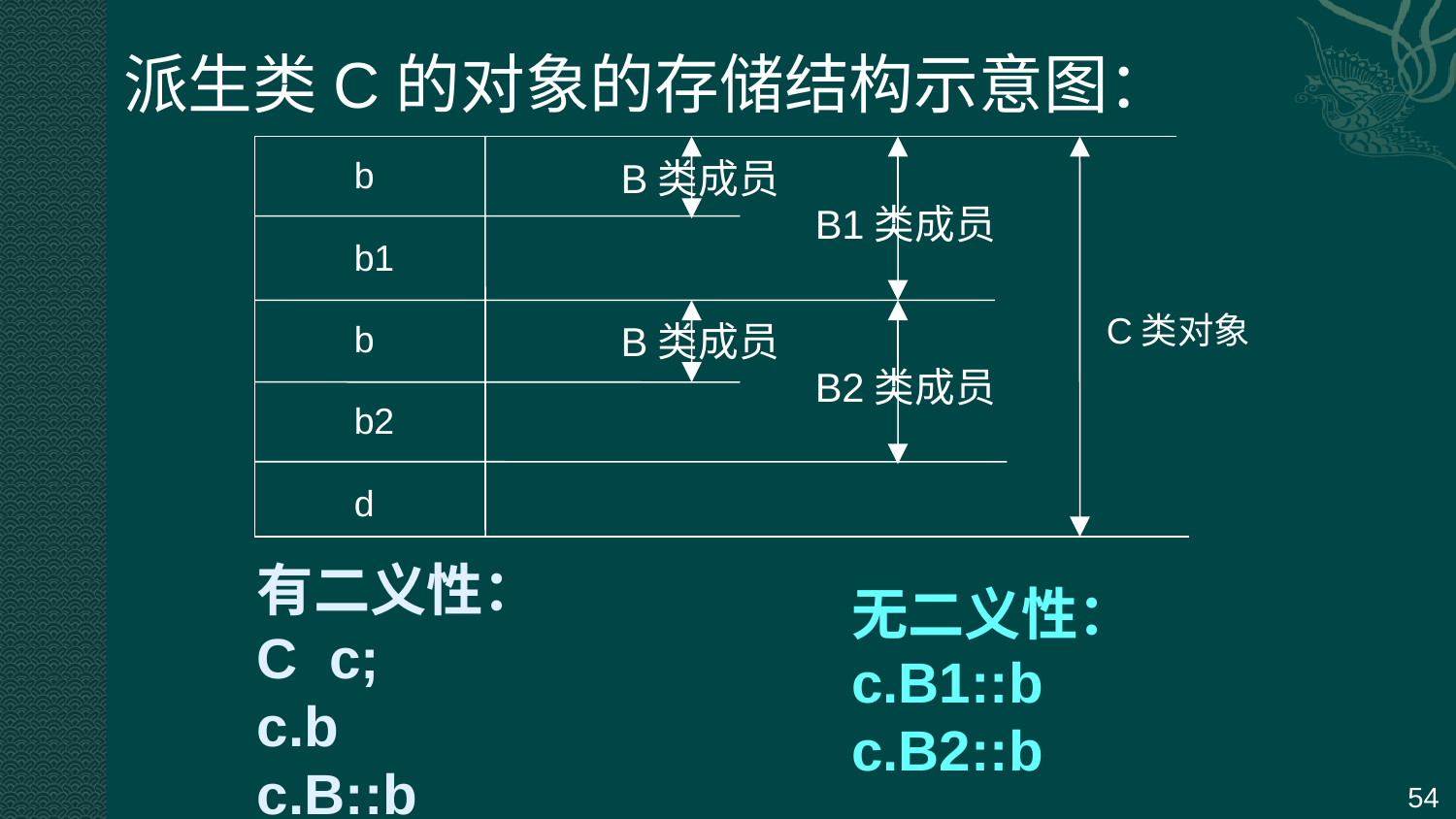

派生类C的对象的存储结构示意图：

b
B类成员
B1类成员

b1

C类对象
b
B类成员
B2类成员

b2

d
有二义性：
C  c;
c.b
c.B::b
无二义性：
c.B1::b
c.B2::b

54